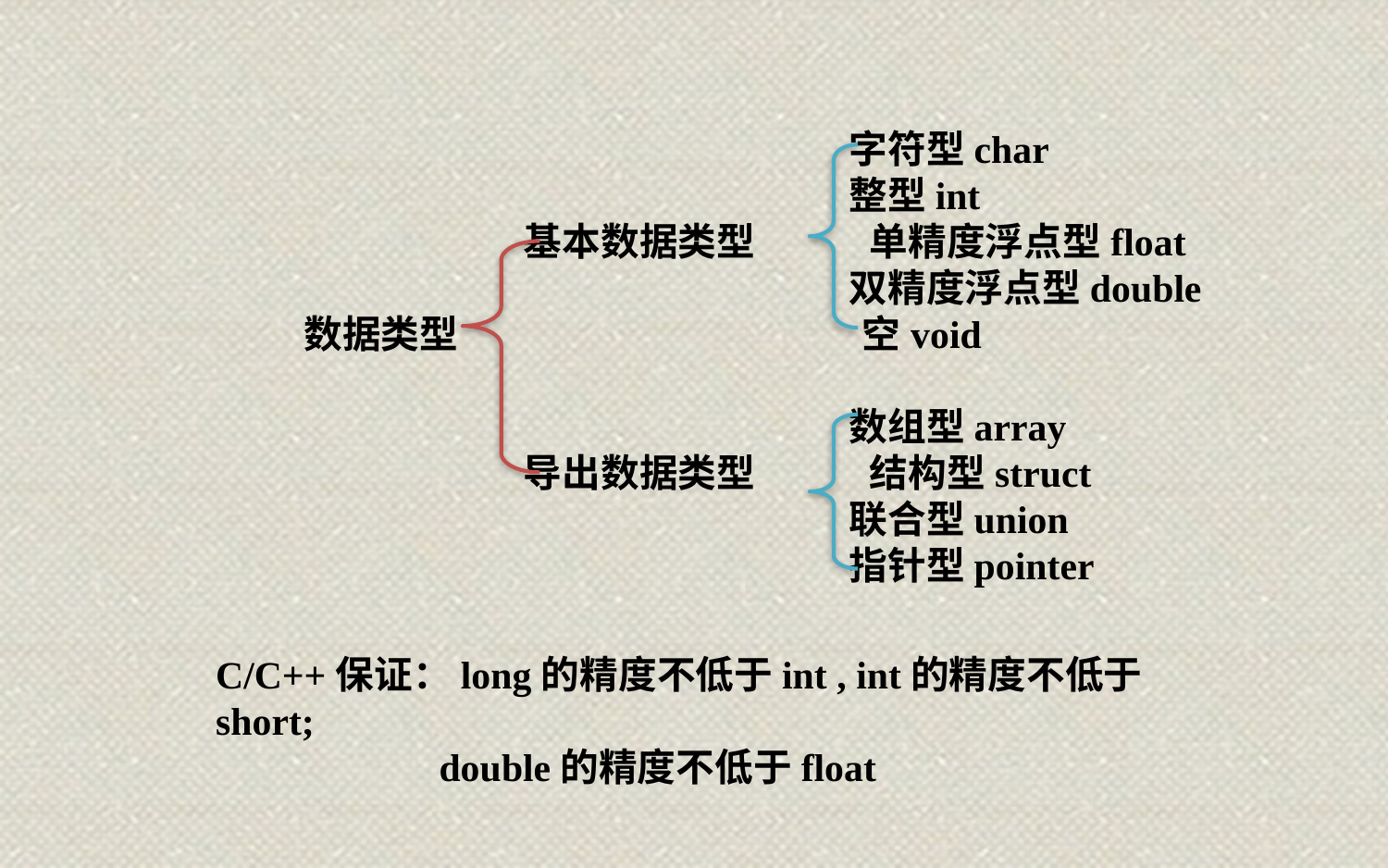

字符型char
                                                                  整型int
                             基本数据类型             单精度浮点型float
                                                                  双精度浮点型double
    数据类型                                              空void

                                                                  数组型array
                             导出数据类型             结构型struct
                                                                  联合型union
                                                                  指针型pointer

C/C++保证：long的精度不低于int , int的精度不低于short;
                       double的精度不低于float